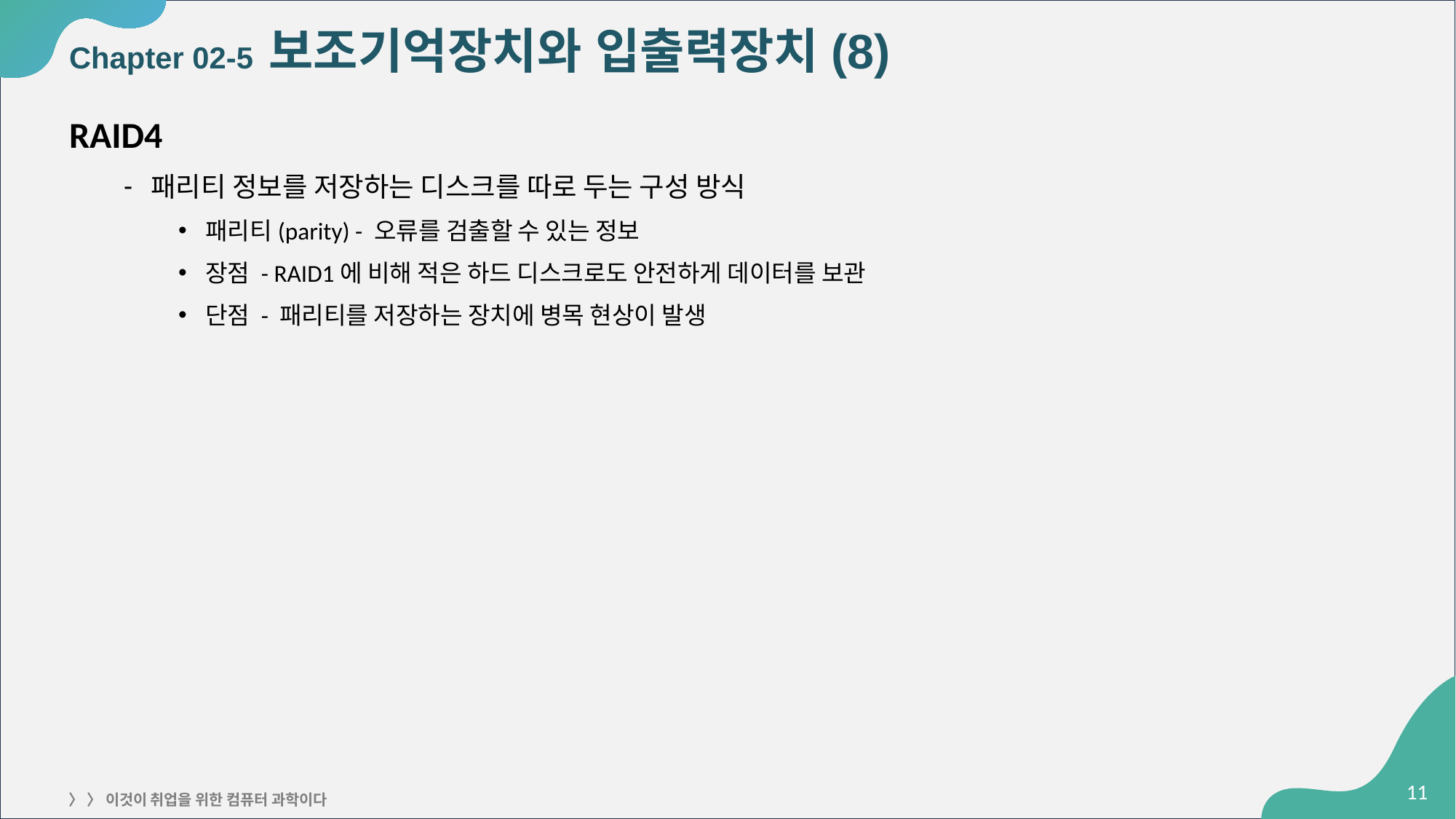

# Chapter 02-5 보조기억장치와 입출력장치(8)
RAID4
패리티 정보를 저장하는 디스크를 따로 두는 구성 방식
패리티(parity) - 오류를 검출할 수 있는 정보
장점 - RAID1에 비해 적은 하드 디스크로도 안전하게 데이터를 보관
단점 - 패리티를 저장하는 장치에 병목 현상이 발생

11
〉 〉 이것이 취업을 위한 컴퓨터 과학이다